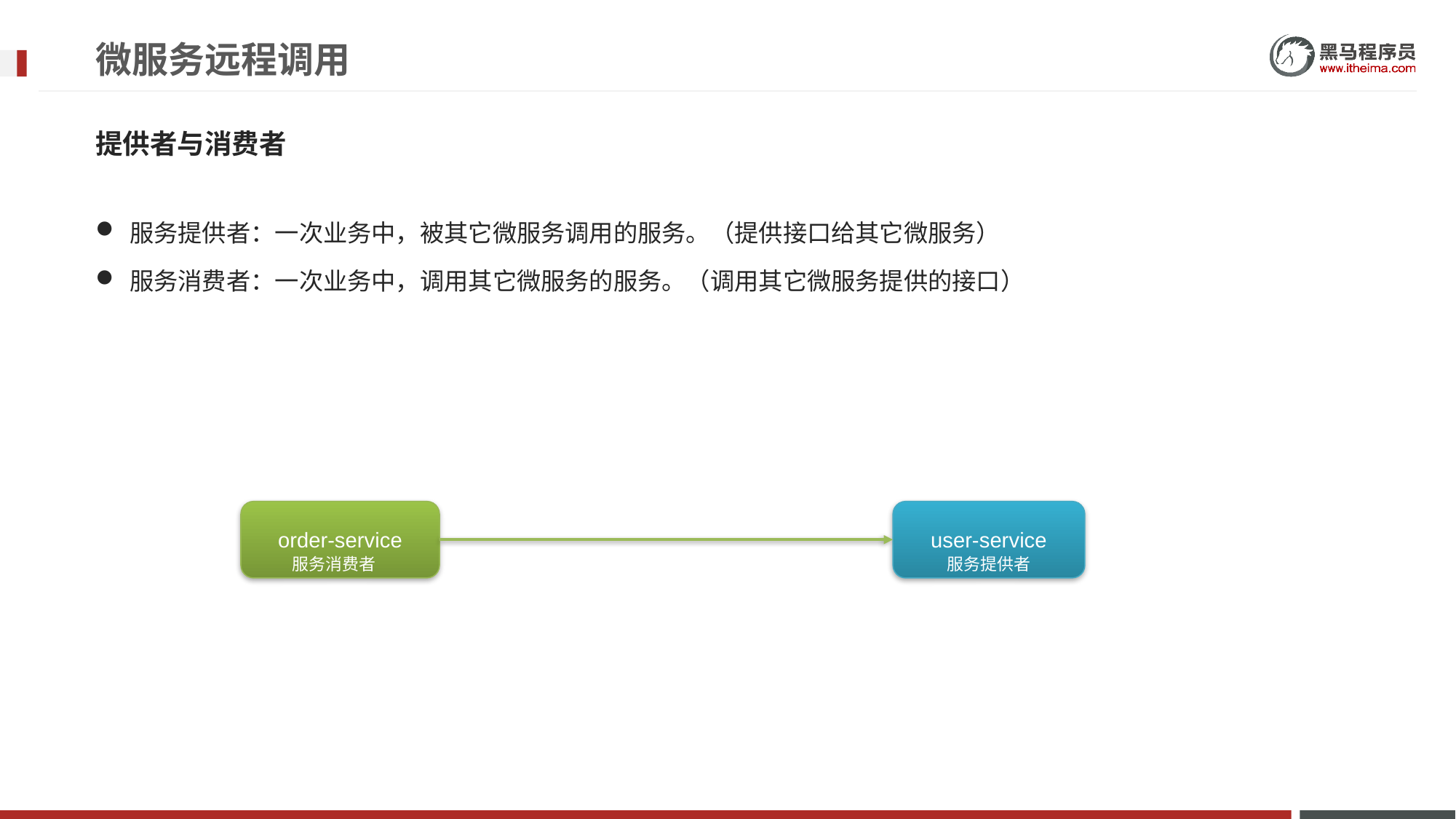

# 微服务远程调用
提供者与消费者
服务提供者：一次业务中，被其它微服务调用的服务。（提供接口给其它微服务）
服务消费者：一次业务中，调用其它微服务的服务。（调用其它微服务提供的接口）
order-service
user-service
服务消费者
服务提供者